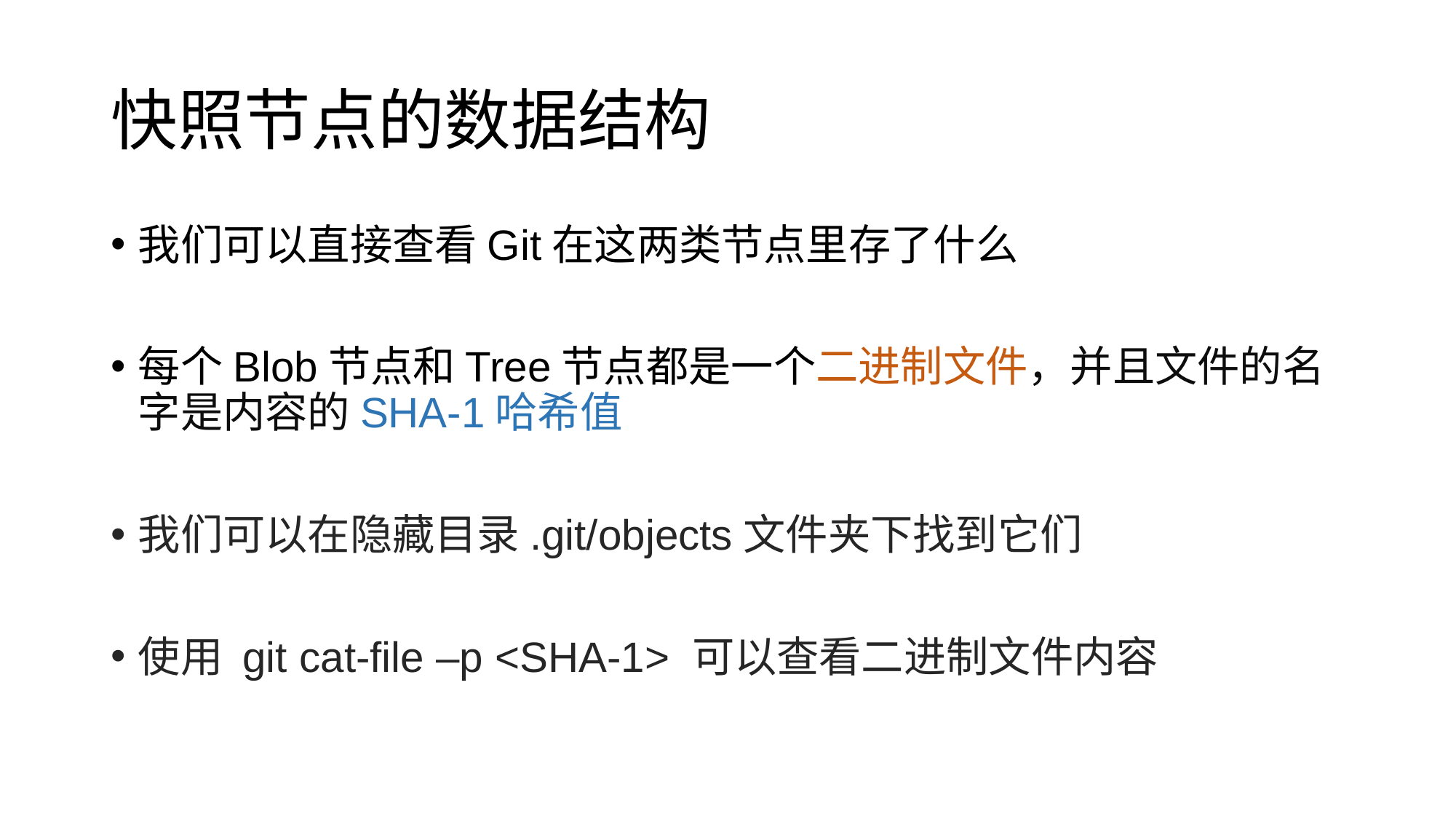

# 快照节点的数据结构
我们可以直接查看Git在这两类节点里存了什么

每个Blob节点和Tree节点都是一个二进制文件，并且文件的名字是内容的SHA-1哈希值

我们可以在隐藏目录.git/objects文件夹下找到它们

使用 git cat-file –p <SHA-1> 可以查看二进制文件内容